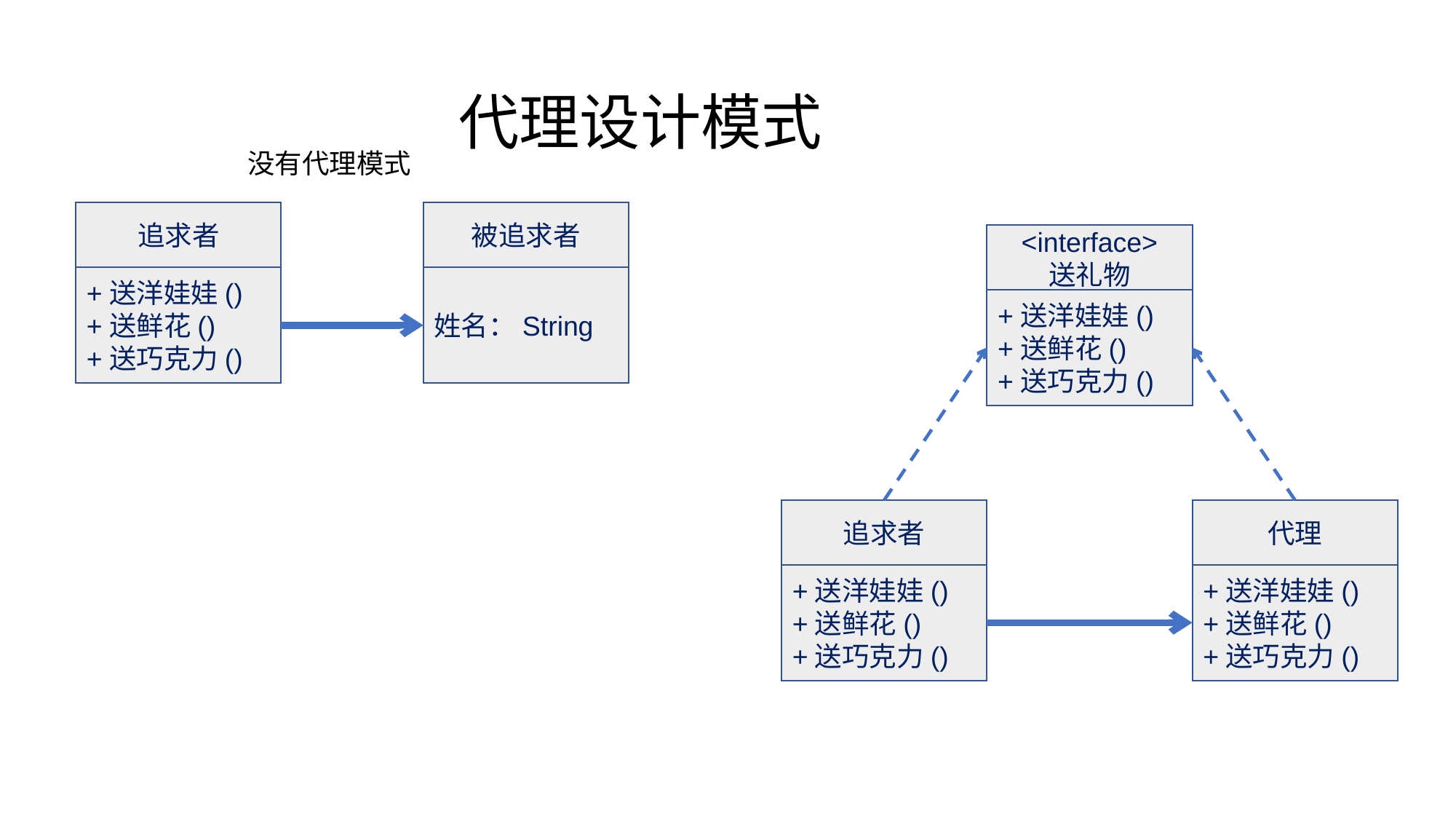

# 代理设计模式
没有代理模式
追求者
被追求者
<interface>
送礼物
+送洋娃娃()
+送鲜花()
+送巧克力()
姓名：String
+送洋娃娃()
+送鲜花()
+送巧克力()
追求者
代理
+送洋娃娃()
+送鲜花()
+送巧克力()
+送洋娃娃()
+送鲜花()
+送巧克力()